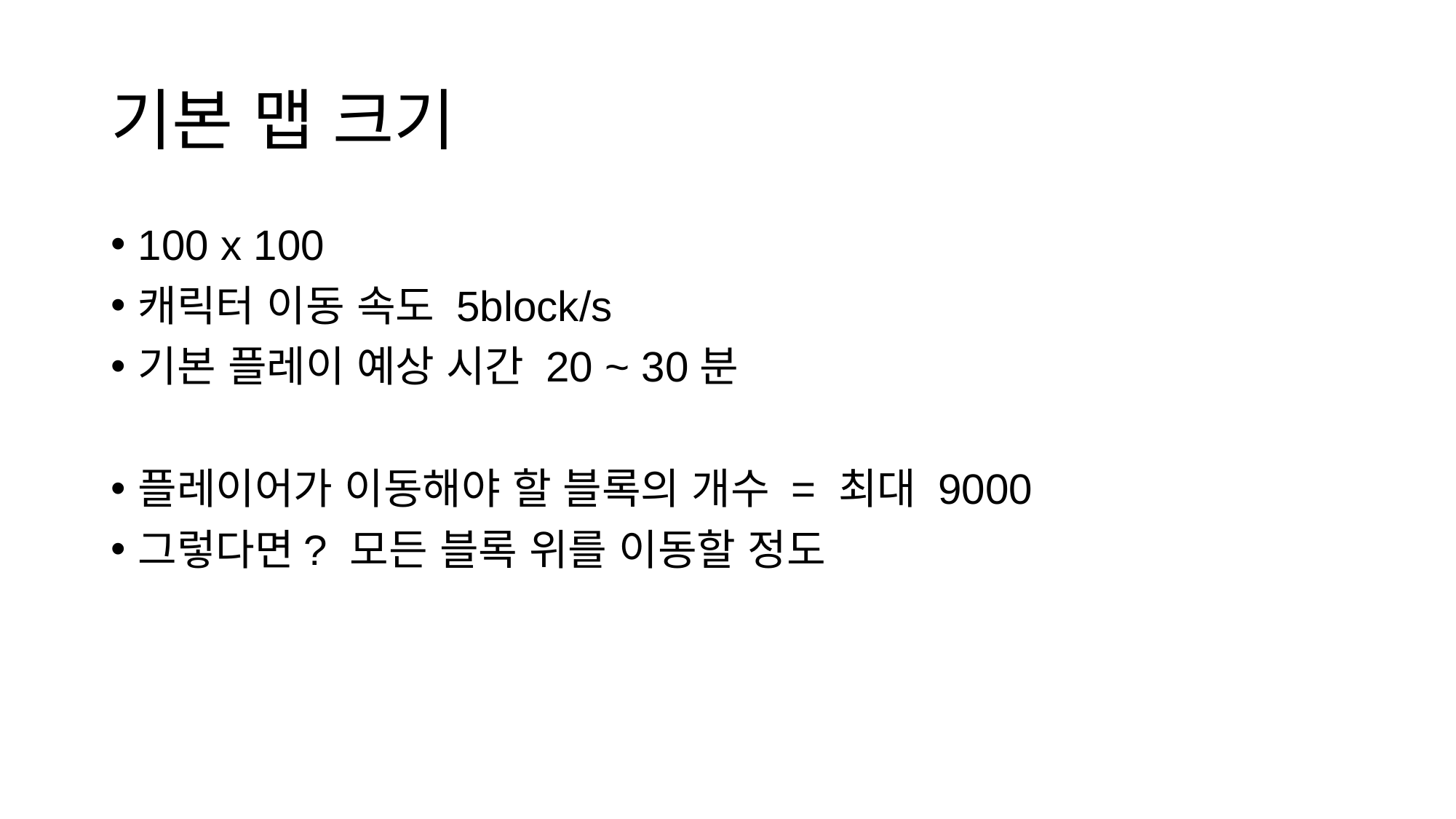

# 기본 맵 크기
100 x 100
캐릭터 이동 속도 5block/s
기본 플레이 예상 시간 20 ~ 30분

플레이어가 이동해야 할 블록의 개수 = 최대 9000
그렇다면? 모든 블록 위를 이동할 정도